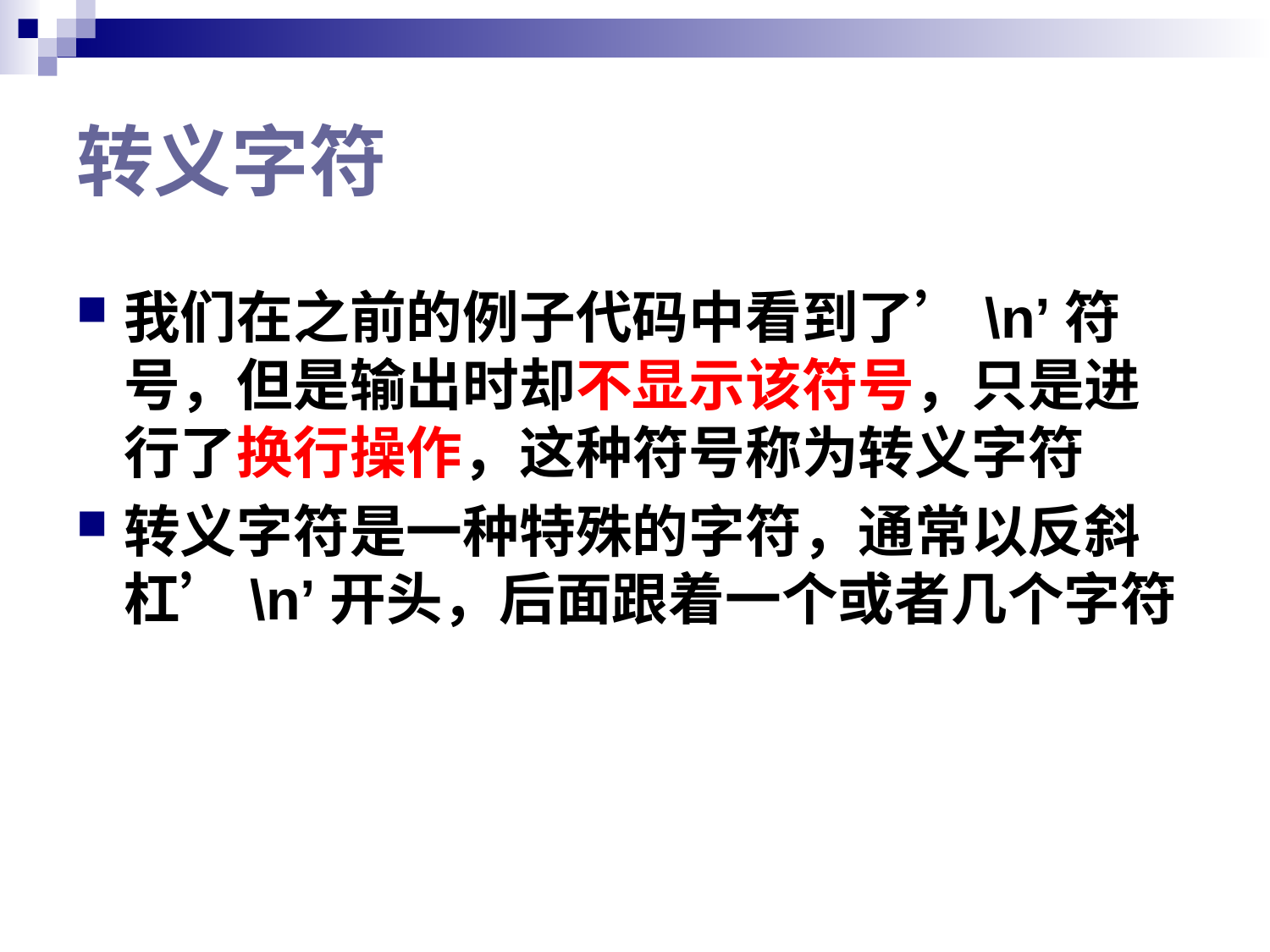

# 转义字符
我们在之前的例子代码中看到了’\n’符号，但是输出时却不显示该符号，只是进行了换行操作，这种符号称为转义字符
转义字符是一种特殊的字符，通常以反斜杠’\n’开头，后面跟着一个或者几个字符